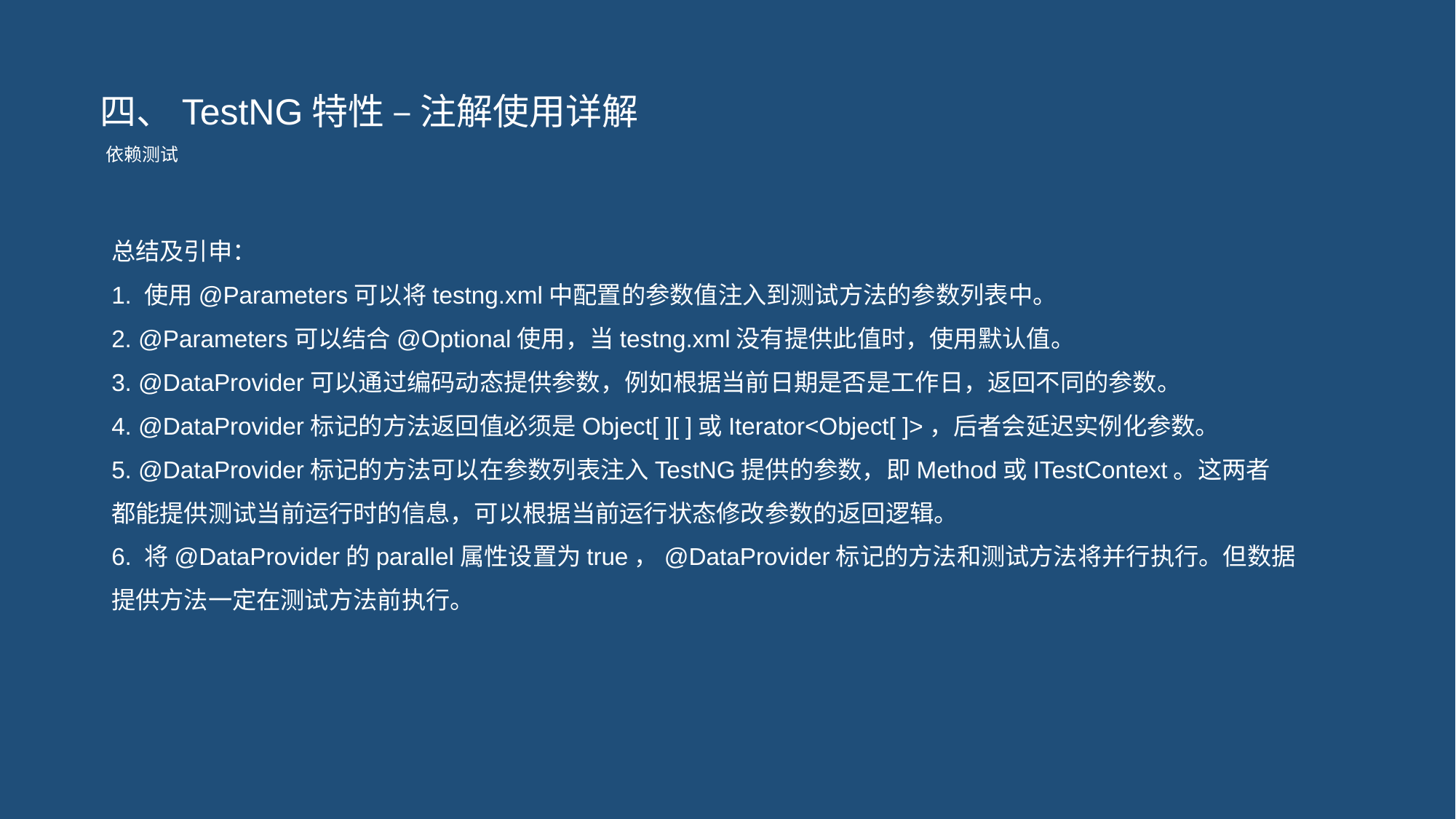

四、TestNG特性 – 注解使用详解
依赖测试
总结及引申：
1. 使用@Parameters可以将testng.xml中配置的参数值注入到测试方法的参数列表中。
2. @Parameters可以结合@Optional使用，当testng.xml没有提供此值时，使用默认值。
3. @DataProvider可以通过编码动态提供参数，例如根据当前日期是否是工作日，返回不同的参数。
4. @DataProvider标记的方法返回值必须是Object[ ][ ]或Iterator<Object[ ]>，后者会延迟实例化参数。
5. @DataProvider标记的方法可以在参数列表注入TestNG提供的参数，即Method或ITestContext。这两者
都能提供测试当前运行时的信息，可以根据当前运行状态修改参数的返回逻辑。
6. 将@DataProvider的parallel属性设置为true，@DataProvider标记的方法和测试方法将并行执行。但数据
提供方法一定在测试方法前执行。